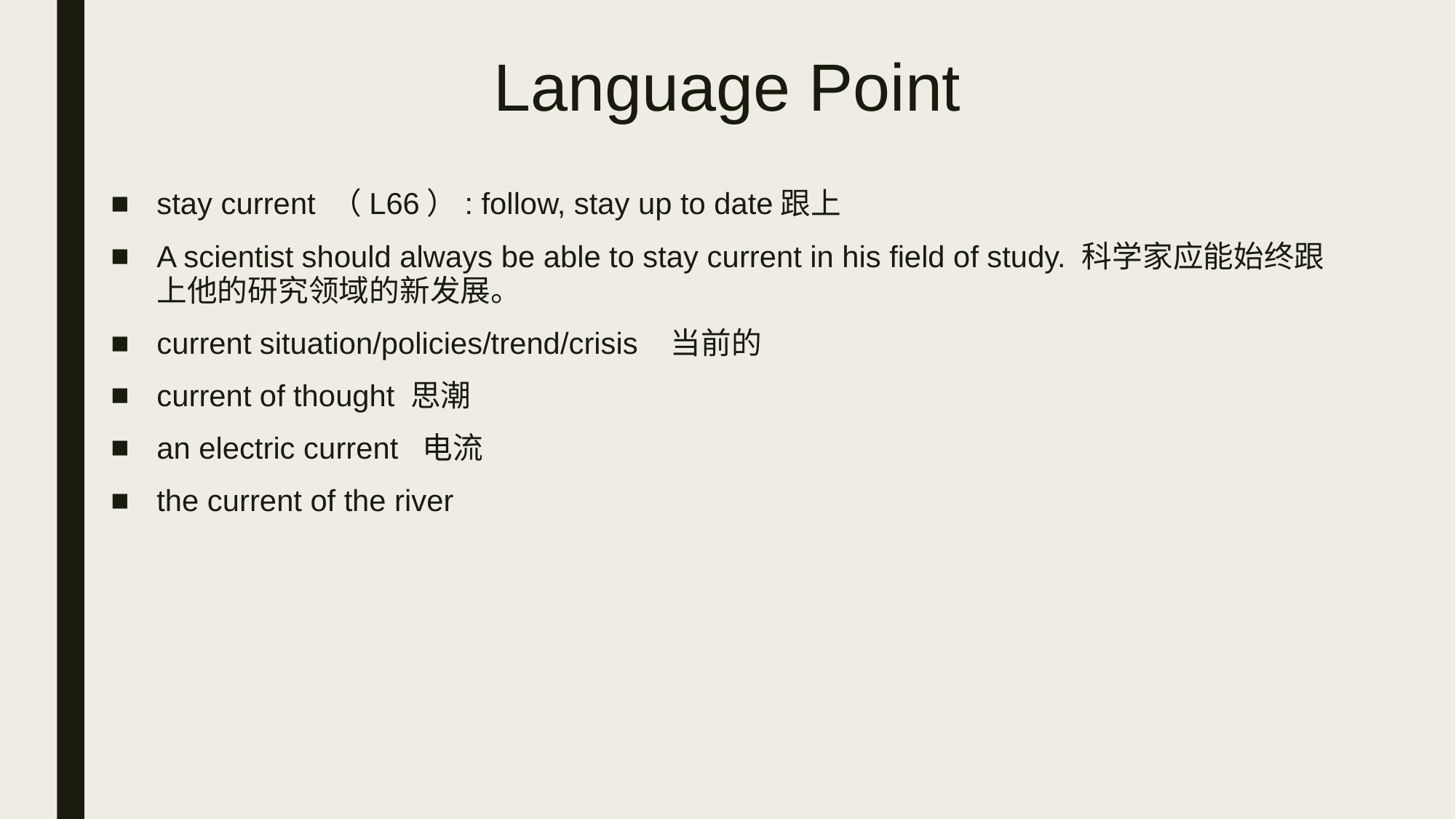

# Language Point
stay current （L66）: follow, stay up to date跟上
A scientist should always be able to stay current in his field of study. 科学家应能始终跟上他的研究领域的新发展。
current situation/policies/trend/crisis   当前的
current of thought 思潮
an electric current  电流
the current of the river